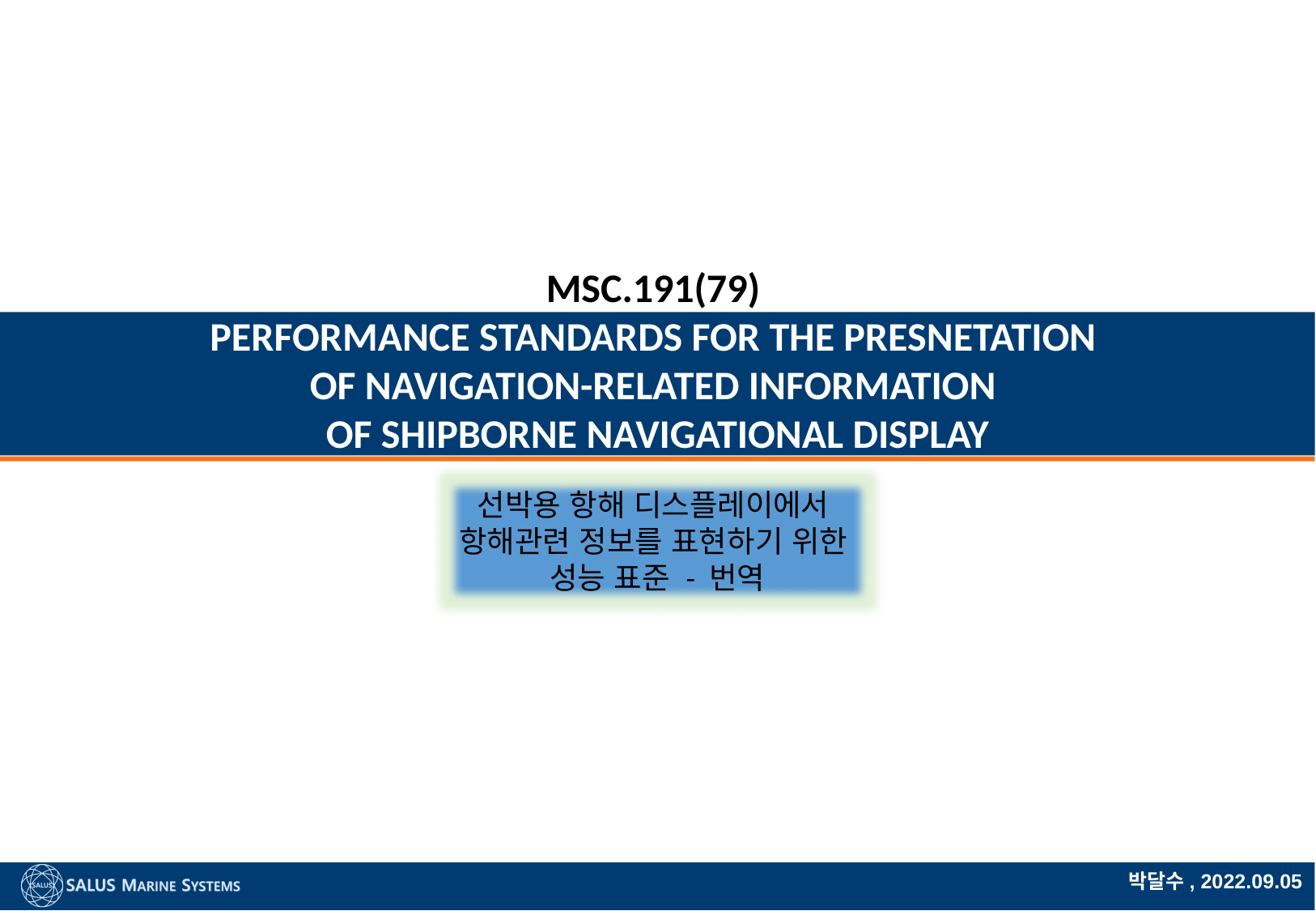

연구노트
# MSC.191(79) PERFORMANCE STANDARDS FOR THE PRESNETATION OF NAVIGATION-RELATED INFORMATION OF SHIPBORNE NAVIGATIONAL DISPLAY
선박용 항해 디스플레이에서
항해관련 정보를 표현하기 위한
성능 표준 - 번역
박달수, 2022.09.05